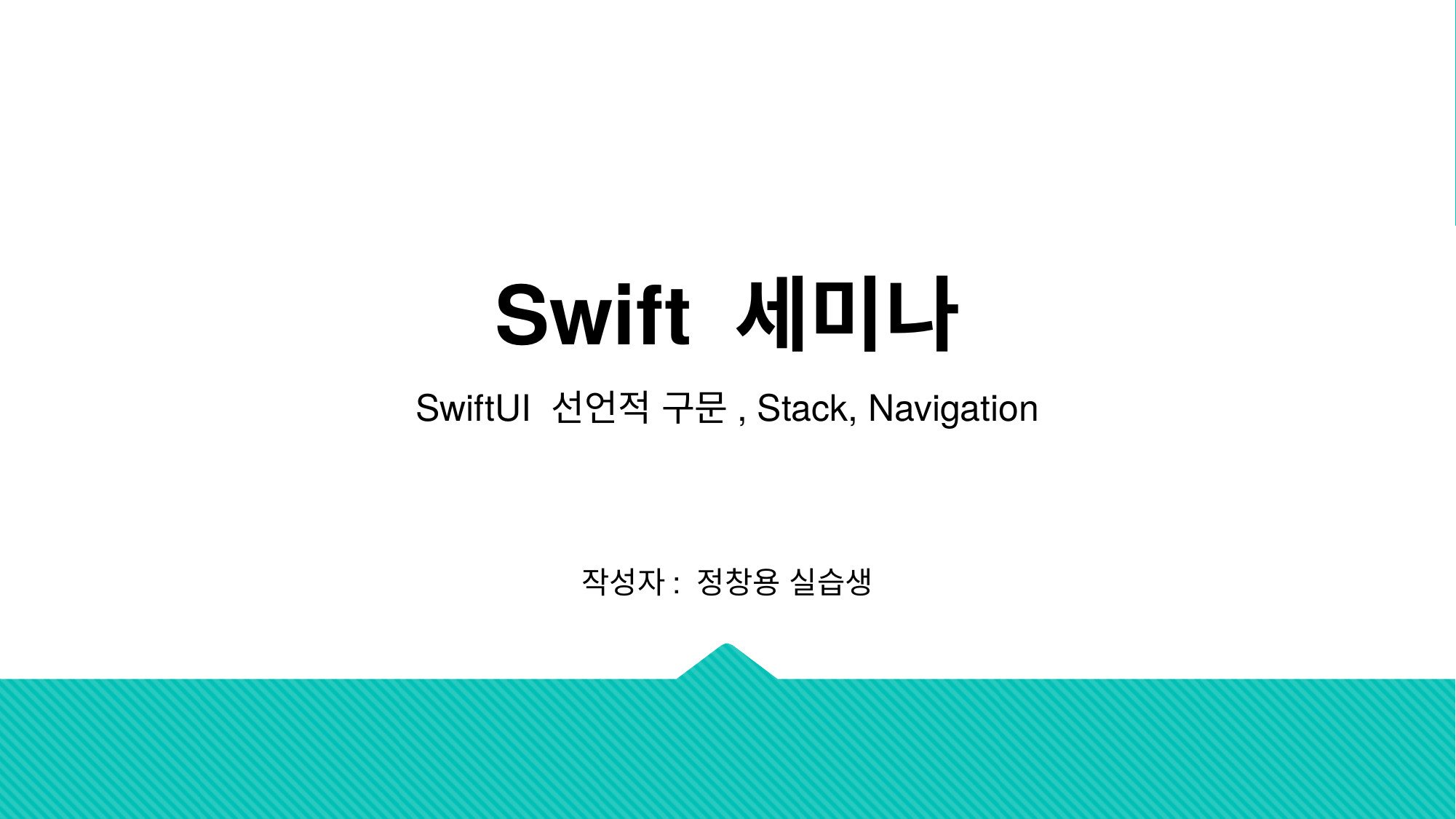

Swift 세미나
SwiftUI 선언적 구문, Stack, Navigation
작성자: 정창용 실습생

1